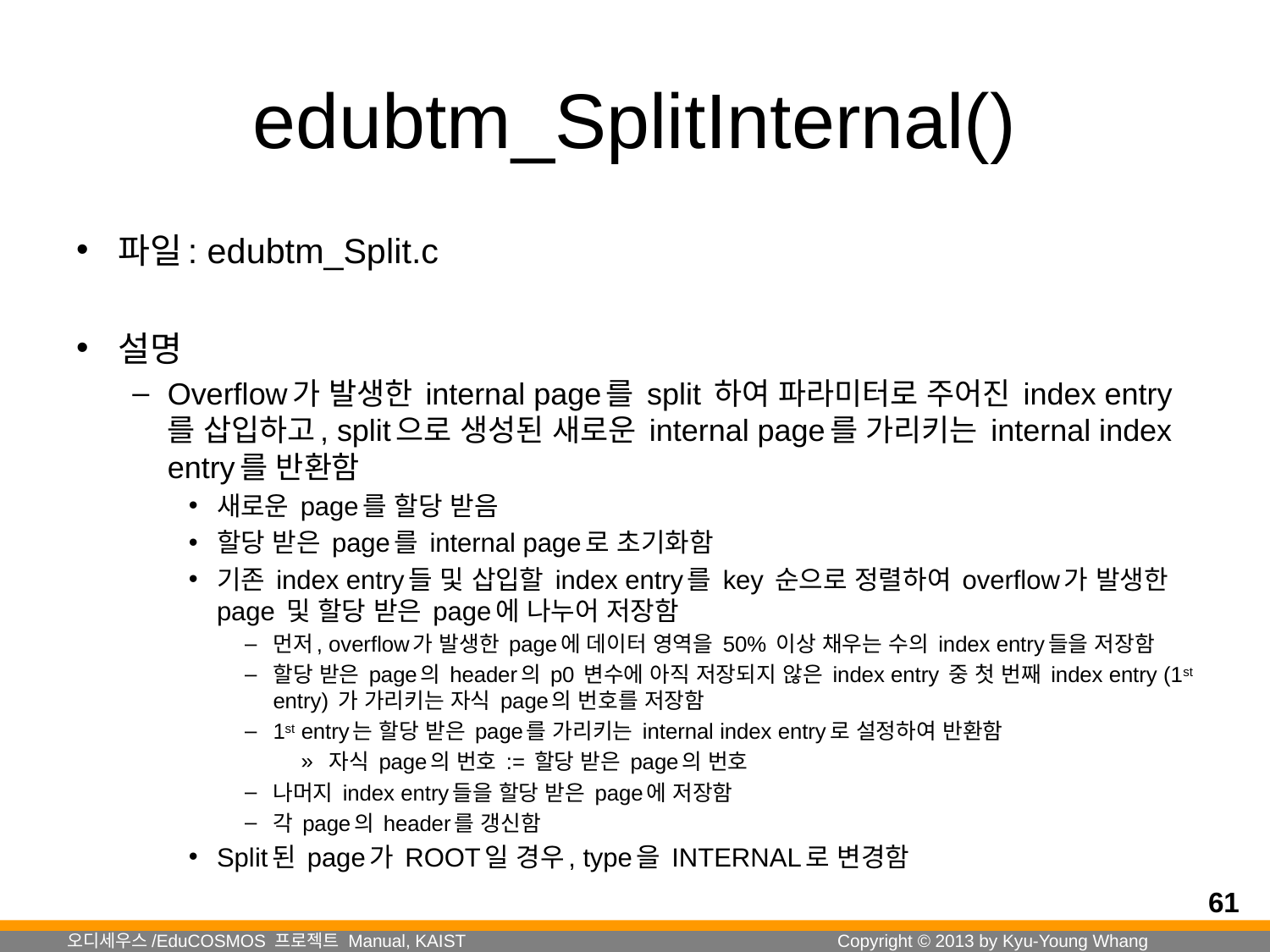

# edubtm_SplitInternal()
파일: edubtm_Split.c

설명
Overflow가 발생한 internal page를 split 하여 파라미터로 주어진 index entry를 삽입하고, split으로 생성된 새로운 internal page를 가리키는 internal index entry를 반환함
새로운 page를 할당 받음
할당 받은 page를 internal page로 초기화함
기존 index entry들 및 삽입할 index entry를 key 순으로 정렬하여 overflow가 발생한 page 및 할당 받은 page에 나누어 저장함
먼저, overflow가 발생한 page에 데이터 영역을 50% 이상 채우는 수의 index entry들을 저장함
할당 받은 page의 header의 p0 변수에 아직 저장되지 않은 index entry 중 첫 번째 index entry (1st entry) 가 가리키는 자식 page의 번호를 저장함
1st entry는 할당 받은 page를 가리키는 internal index entry로 설정하여 반환함
자식 page의 번호 := 할당 받은 page의 번호
나머지 index entry들을 할당 받은 page에 저장함
각 page의 header를 갱신함
Split된 page가 ROOT일 경우, type을 INTERNAL로 변경함